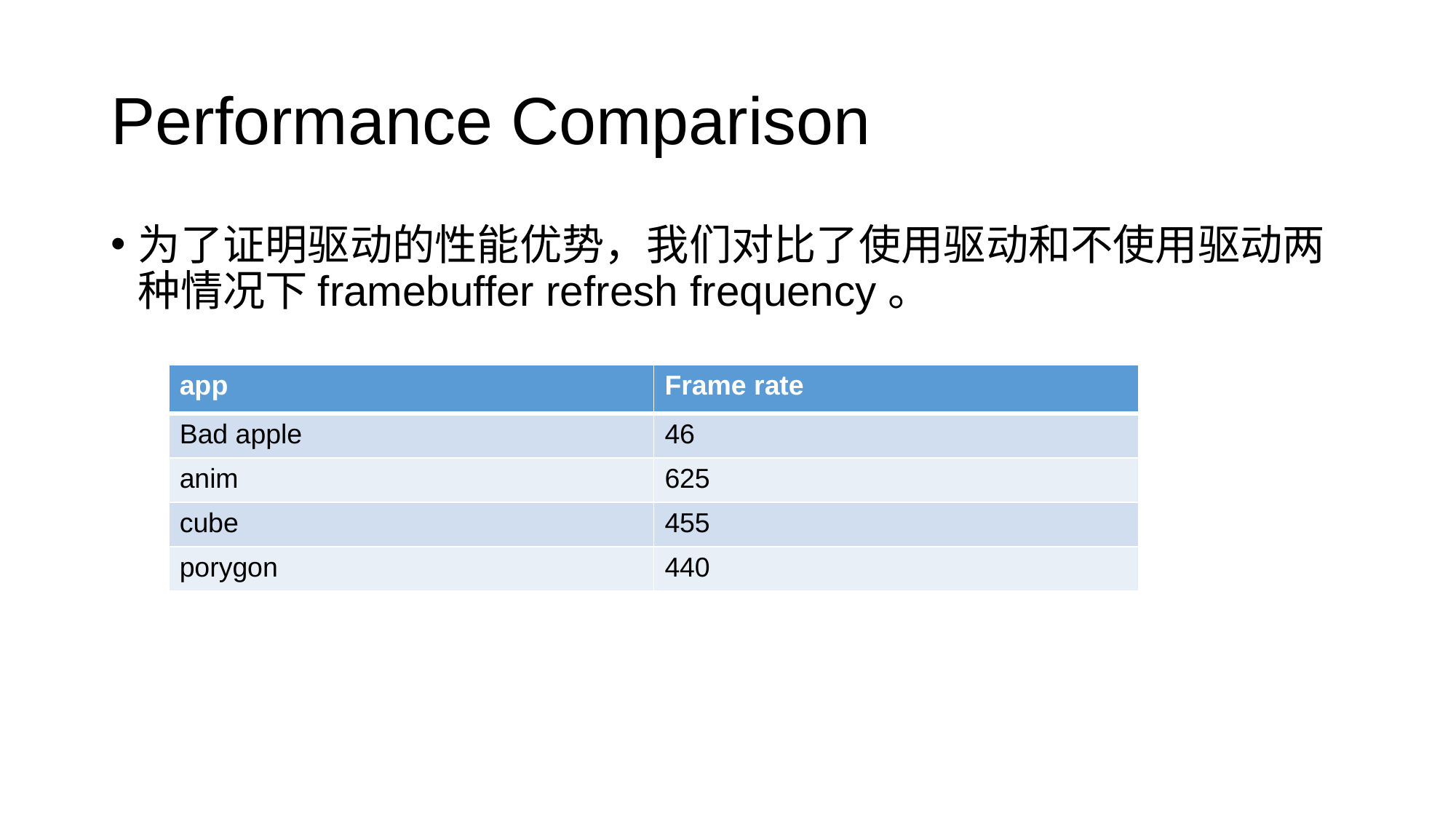

# Performance Comparison
为了证明驱动的性能优势，我们对比了使用驱动和不使用驱动两种情况下framebuffer refresh frequency。

| app | Frame rate |
| --- | --- |
| Bad apple | 46 |
| anim | 625 |
| cube | 455 |
| porygon | 440 |